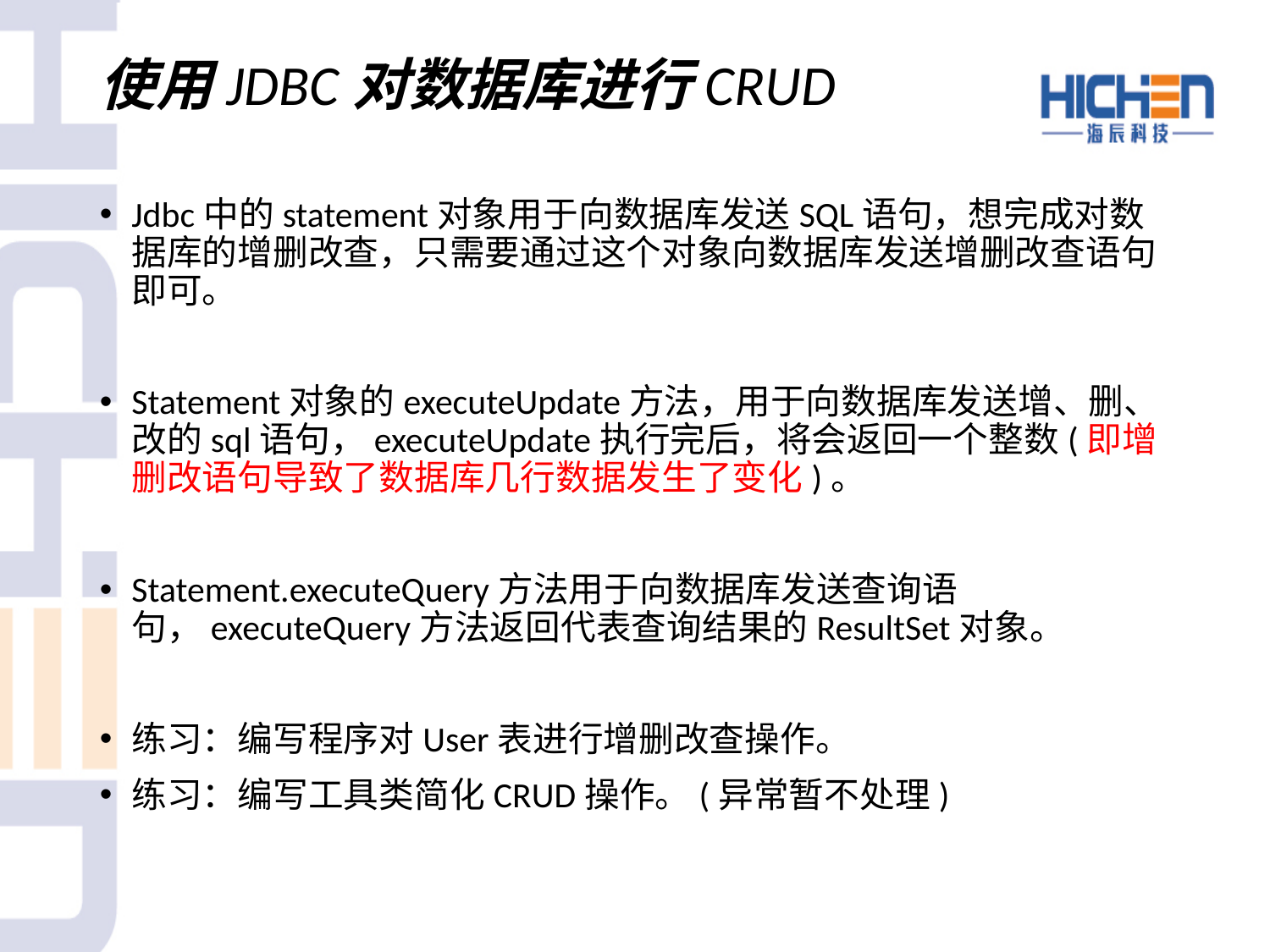

# 使用JDBC对数据库进行CRUD
Jdbc中的statement对象用于向数据库发送SQL语句，想完成对数据库的增删改查，只需要通过这个对象向数据库发送增删改查语句即可。

Statement对象的executeUpdate方法，用于向数据库发送增、删、改的sql语句，executeUpdate执行完后，将会返回一个整数(即增删改语句导致了数据库几行数据发生了变化)。

Statement.executeQuery方法用于向数据库发送查询语句，executeQuery方法返回代表查询结果的ResultSet对象。

练习：编写程序对User表进行增删改查操作。
练习：编写工具类简化CRUD操作。(异常暂不处理)